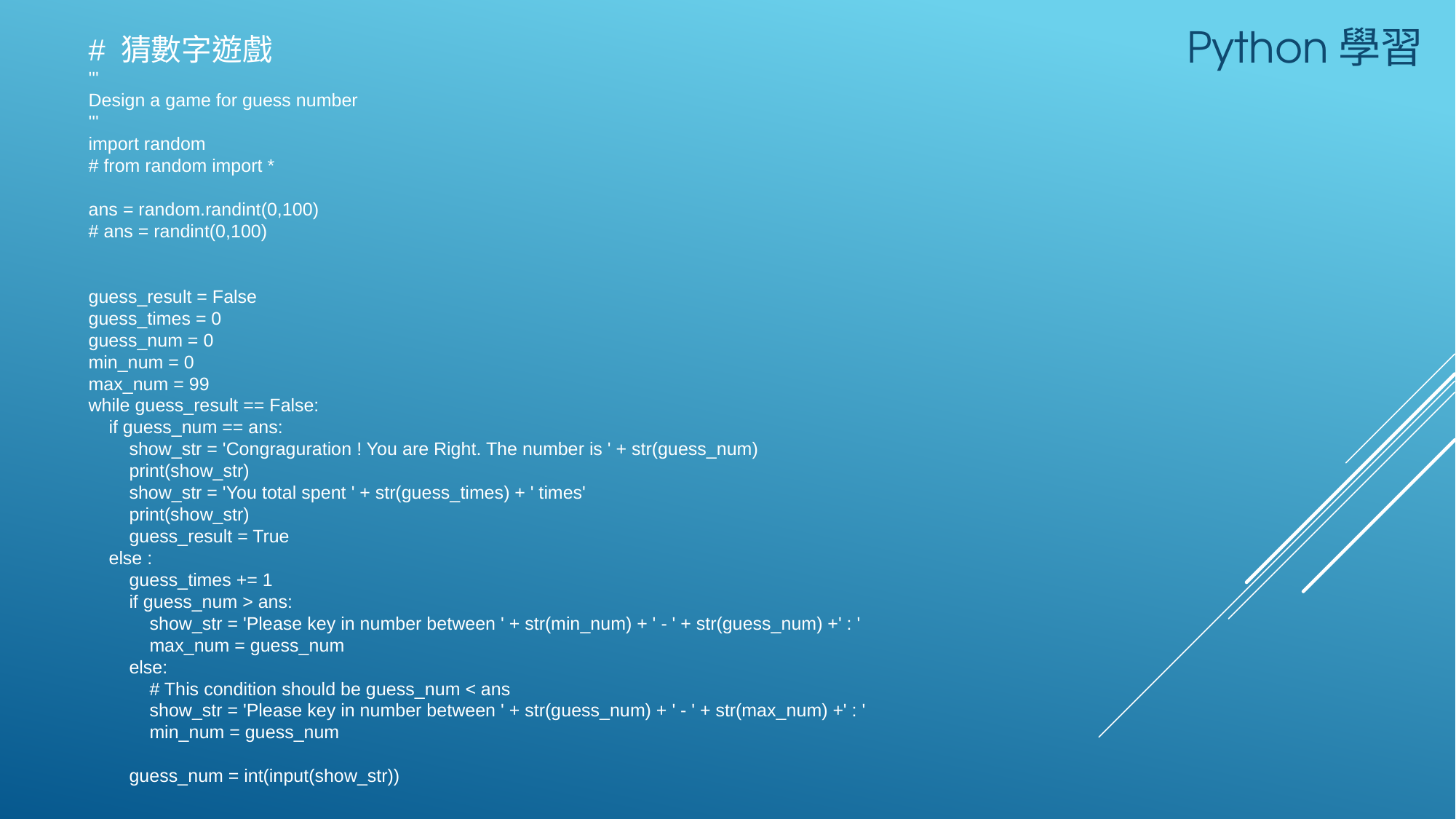

Python學習
# 猜數字遊戲
'''
Design a game for guess number
'''
import random
# from random import *

ans = random.randint(0,100)
# ans = randint(0,100)

guess_result = False
guess_times = 0
guess_num = 0
min_num = 0
max_num = 99
while guess_result == False:
    if guess_num == ans:
        show_str = 'Congraguration ! You are Right. The number is ' + str(guess_num)
        print(show_str)
        show_str = 'You total spent ' + str(guess_times) + ' times'
        print(show_str)
        guess_result = True
    else :
        guess_times += 1
        if guess_num > ans:
            show_str = 'Please key in number between ' + str(min_num) + ' - ' + str(guess_num) +' : '
            max_num = guess_num
        else:
            # This condition should be guess_num < ans
            show_str = 'Please key in number between ' + str(guess_num) + ' - ' + str(max_num) +' : '
            min_num = guess_num

        guess_num = int(input(show_str))